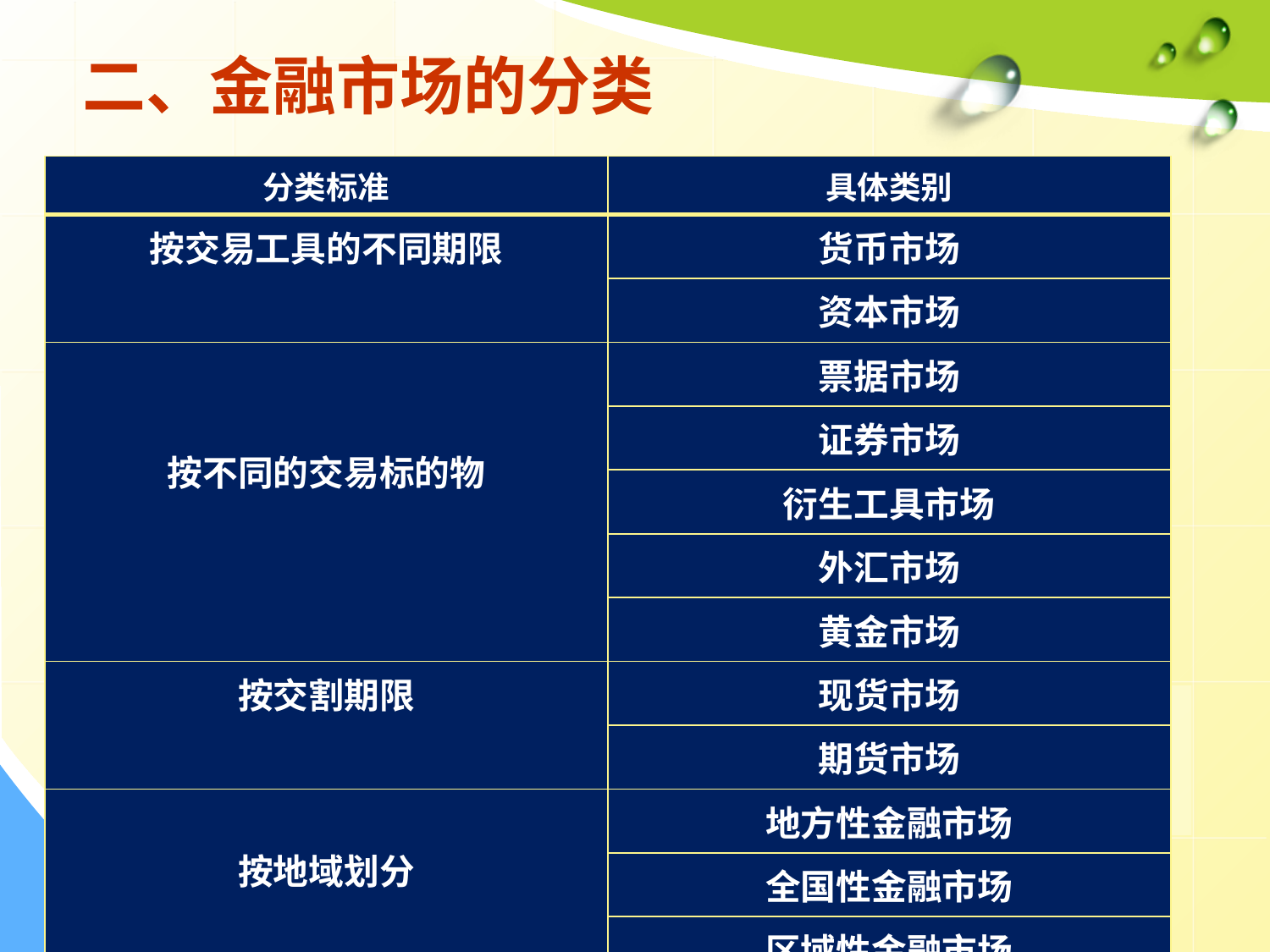

二、金融市场的分类
| 分类标准 | 具体类别 |
| --- | --- |
| 按交易工具的不同期限 | 货币市场 |
|  | 资本市场 |
| 按不同的交易标的物 | 票据市场 |
|  | 证券市场 |
|  | 衍生工具市场 |
|  | 外汇市场 |
|  | 黄金市场 |
| 按交割期限 | 现货市场 |
|  | 期货市场 |
| 按地域划分 | 地方性金融市场 |
|  | 全国性金融市场 |
|  | 区域性金融市场 |
|  | 国际性金融市场 |